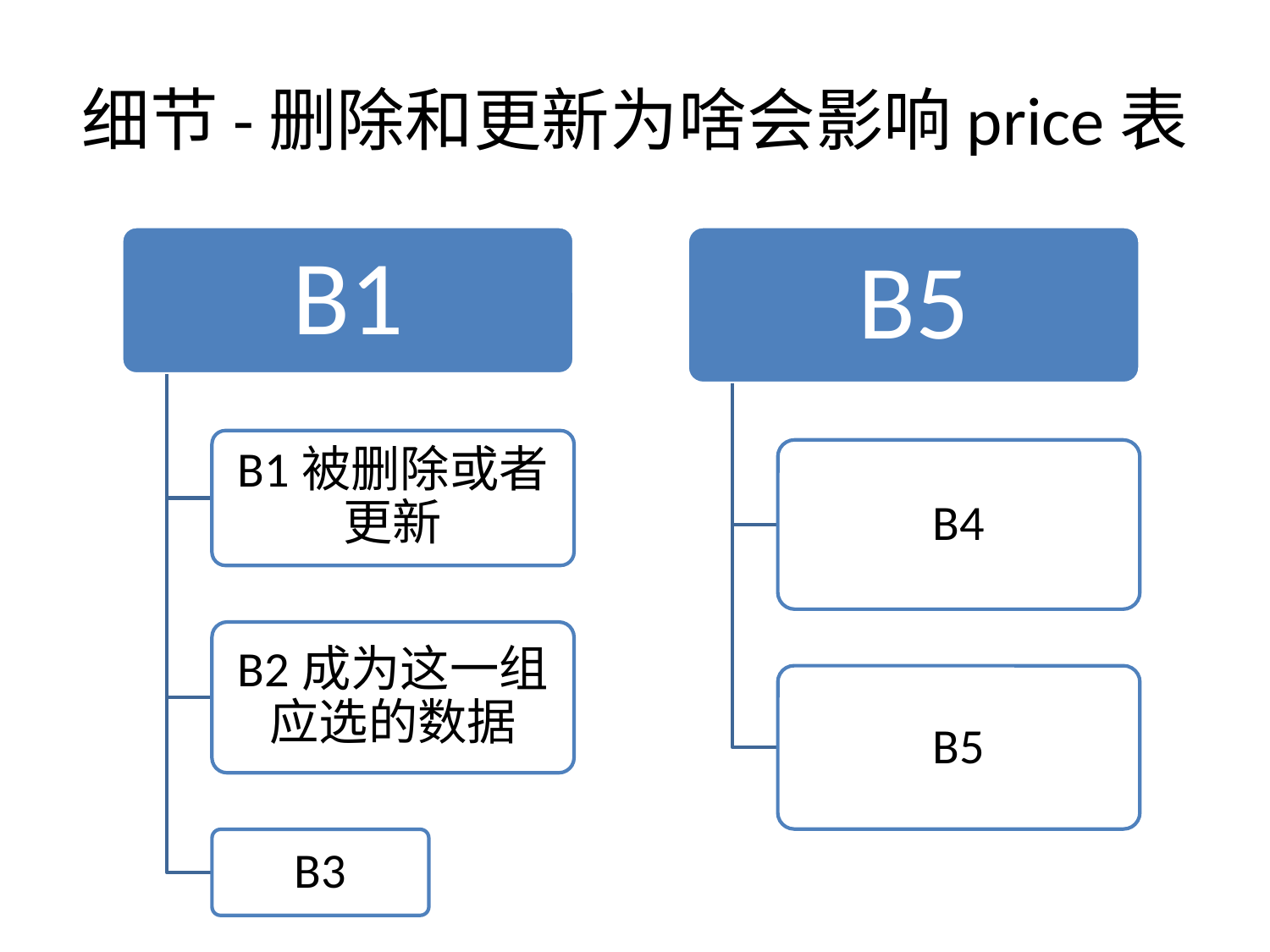

# 细节-删除和更新为啥会影响price表
B1
B1被删除或者更新
B2成为这一组应选的数据
B3
B5
B4
B5